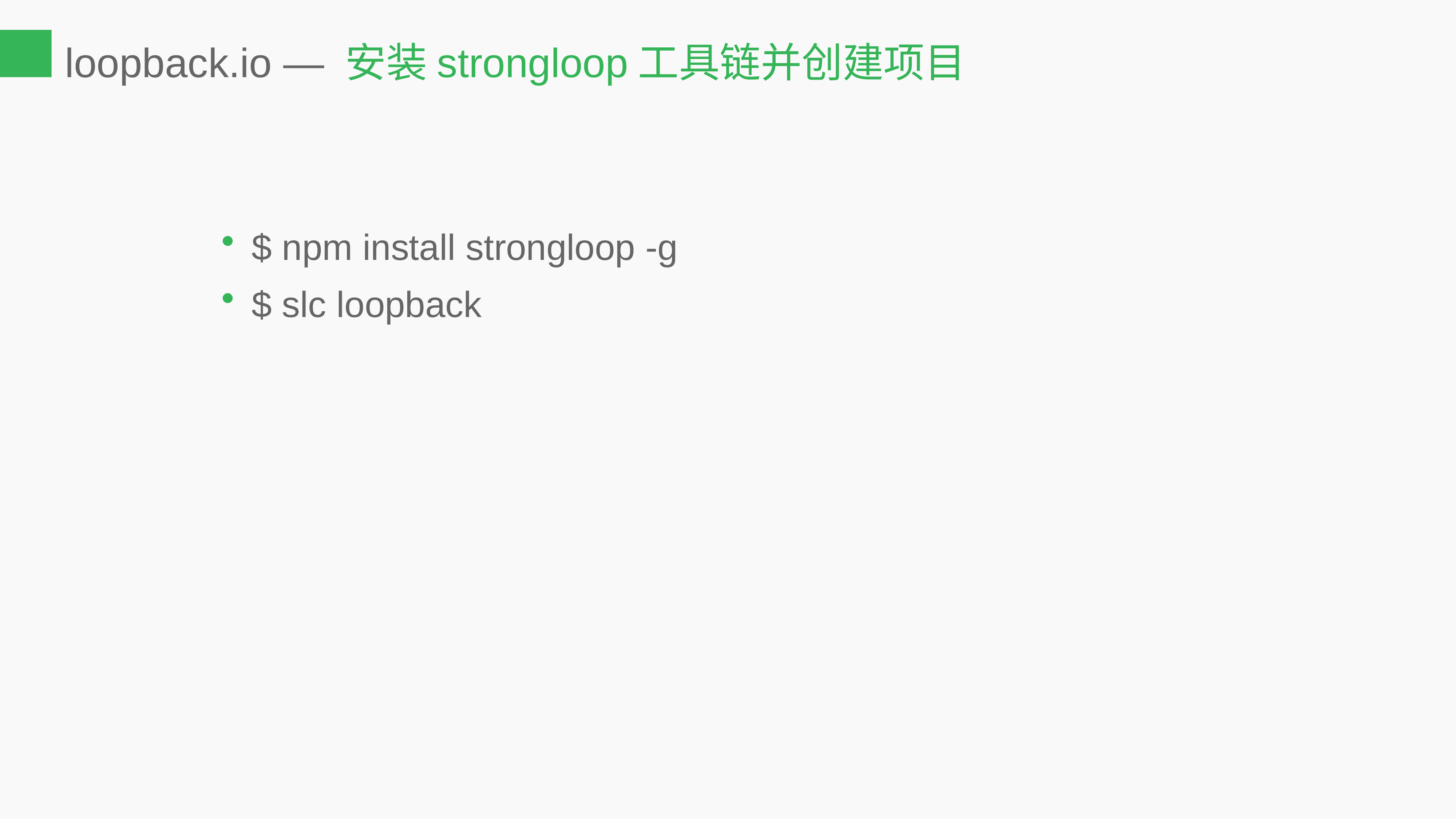

loopback.io — 安装strongloop工具链并创建项目
$ npm install strongloop -g
$ slc loopback